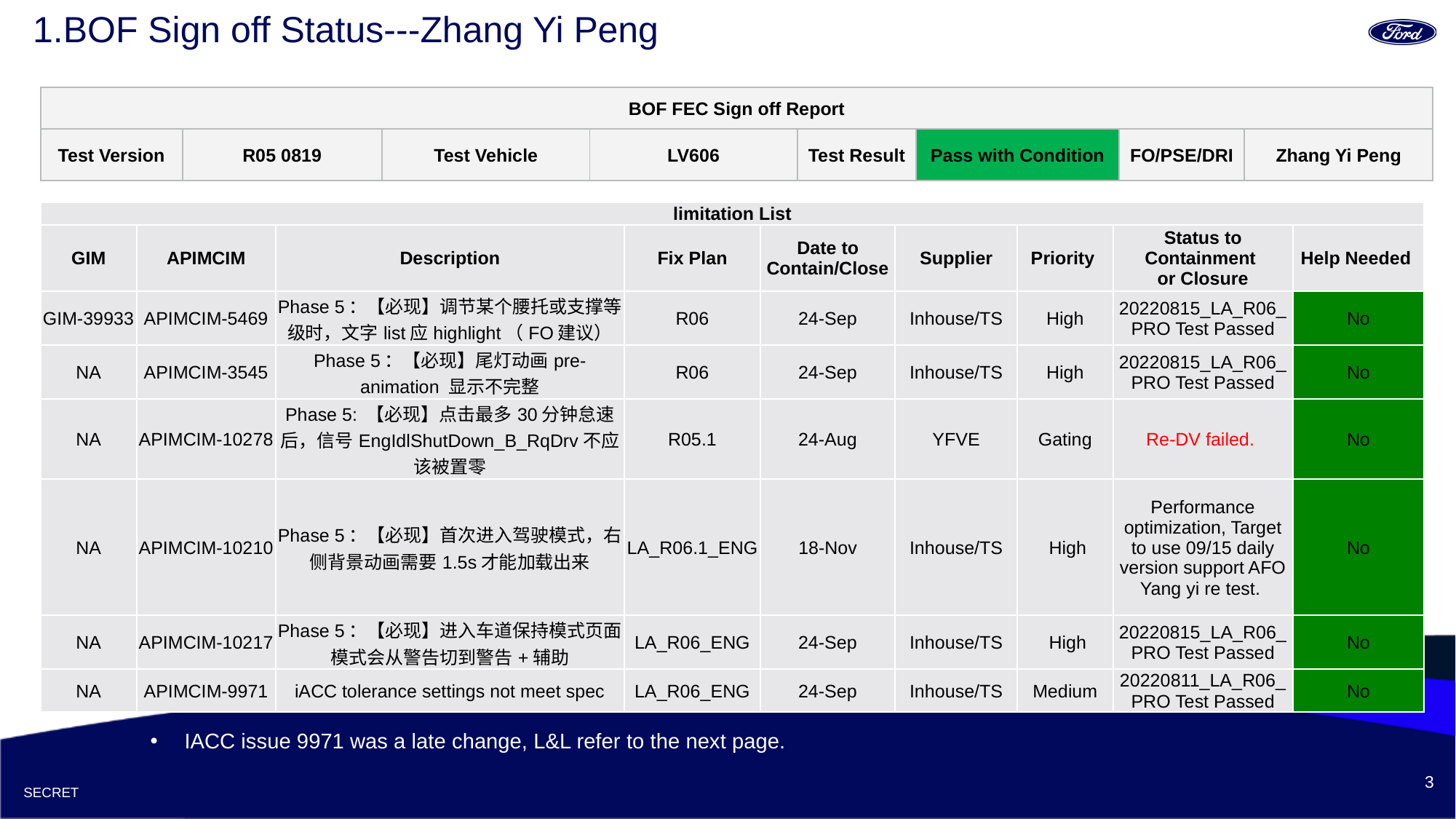

# 1.BOF Sign off Status---Zhang Yi Peng
| BOF FEC Sign off Report |  |  |  |  |  |  |  |
| --- | --- | --- | --- | --- | --- | --- | --- |
| Test Version | R05 0819 | Test Vehicle | LV606 | Test Result | Pass with Condition | FO/PSE/DRI | Zhang Yi Peng |
| limitation List |  |  |  |  |  |  |  |  |
| --- | --- | --- | --- | --- | --- | --- | --- | --- |
| GIM | APIMCIM | Description | Fix Plan | Date to Contain/Close | Supplier | Priority | Status to Containment or Closure | Help Needed |
| GIM-39933 | APIMCIM-5469 | Phase 5：【必现】调节某个腰托或支撑等级时，文字list应highlight（FO建议） | R06 | 24-Sep | Inhouse/TS | High | 20220815\_LA\_R06\_PRO Test Passed | No |
| NA | APIMCIM-3545 | Phase 5：【必现】尾灯动画pre-animation 显示不完整 | R06 | 24-Sep | Inhouse/TS | High | 20220815\_LA\_R06\_PRO Test Passed | No |
| NA | APIMCIM-10278 | Phase 5: 【必现】点击最多30分钟怠速后，信号EngIdlShutDown\_B\_RqDrv不应该被置零 | R05.1 | 24-Aug | YFVE | Gating | Re-DV failed. | No |
| NA | APIMCIM-10210 | Phase 5：【必现】首次进入驾驶模式，右侧背景动画需要1.5s才能加载出来 | LA\_R06.1\_ENG | 18-Nov | Inhouse/TS | High | Performance optimization, Target to use 09/15 daily version support AFO Yang yi re test. | No |
| NA | APIMCIM-10217 | Phase 5：【必现】进入车道保持模式页面，模式会从警告切到警告+辅助 | LA\_R06\_ENG | 24-Sep | Inhouse/TS | High | 20220815\_LA\_R06\_PRO Test Passed | No |
| NA | APIMCIM-9971 | iACC tolerance settings not meet spec | LA\_R06\_ENG | 24-Sep | Inhouse/TS | Medium | 20220811\_LA\_R06\_PRO Test Passed | No |
IACC issue 9971 was a late change, L&L refer to the next page.